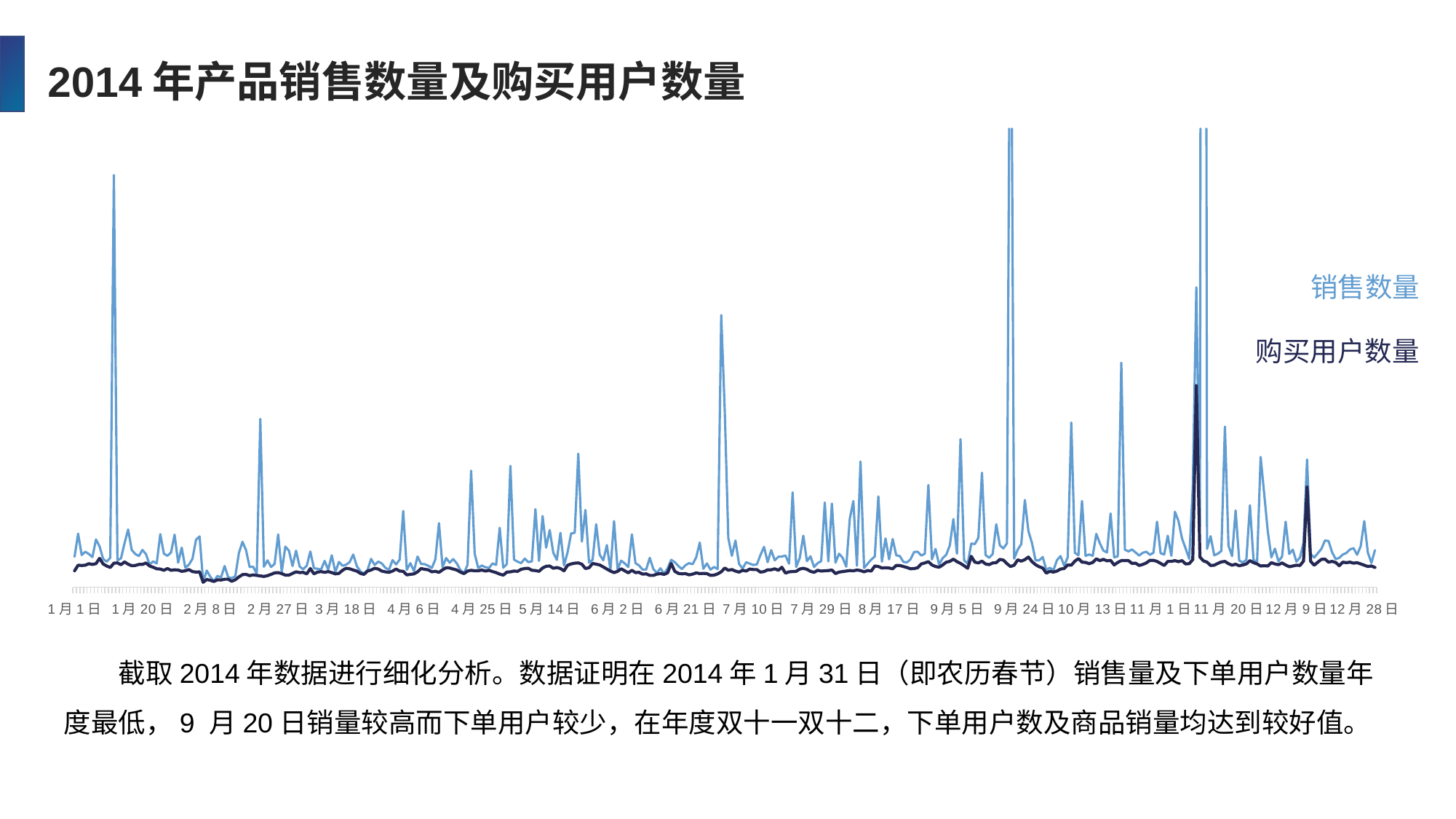

2014年产品销售数量及购买用户数量

### Chart

| Category | 求和项:购买数量 | 计数项:购买行为编号 |
|---|---|---|
| 1月1日 | 119.0 | 64.0 |
| 1月2日 | 210.0 | 86.0 |
| 1月3日 | 126.0 | 85.0 |
| 1月4日 | 139.0 | 86.0 |
| 1月5日 | 130.0 | 92.0 |
| 1月6日 | 118.0 | 89.0 |
| 1月7日 | 187.0 | 92.0 |
| 1月8日 | 160.0 | 113.0 |
| 1月9日 | 111.0 | 91.0 |
| 1月10日 | 100.0 | 83.0 |
| 1月11日 | 115.0 | 77.0 |
| 1月12日 | 1618.0 | 94.0 |
| 1月13日 | 105.0 | 95.0 |
| 1月14日 | 113.0 | 88.0 |
| 1月15日 | 173.0 | 99.0 |
| 1月16日 | 226.0 | 90.0 |
| 1月17日 | 146.0 | 84.0 |
| 1月18日 | 130.0 | 85.0 |
| 1月19日 | 122.0 | 89.0 |
| 1月20日 | 146.0 | 89.0 |
| 1月21日 | 129.0 | 95.0 |
| 1月22日 | 89.0 | 83.0 |
| 1月23日 | 101.0 | 78.0 |
| 1月24日 | 93.0 | 72.0 |
| 1月25日 | 208.0 | 71.0 |
| 1月26日 | 131.0 | 66.0 |
| 1月27日 | 123.0 | 73.0 |
| 1月28日 | 136.0 | 66.0 |
| 1月29日 | 206.0 | 68.0 |
| 1月30日 | 96.0 | 67.0 |
| 1月31日 | 155.0 | 62.0 |
| 2月1日 | 76.0 | 64.0 |
| 2月2日 | 88.0 | 69.0 |
| 2月3日 | 111.0 | 61.0 |
| 2月4日 | 186.0 | 59.0 |
| 2月5日 | 199.0 | 60.0 |
| 2月6日 | 20.0 | 19.0 |
| 2月7日 | 65.0 | 30.0 |
| 2月8日 | 41.0 | 27.0 |
| 2月9日 | 23.0 | 22.0 |
| 2月10日 | 44.0 | 29.0 |
| 2月11日 | 38.0 | 28.0 |
| 2月12日 | 83.0 | 31.0 |
| 2月13日 | 39.0 | 31.0 |
| 2月14日 | 35.0 | 23.0 |
| 2月15日 | 43.0 | 29.0 |
| 2月16日 | 134.0 | 40.0 |
| 2月17日 | 178.0 | 49.0 |
| 2月18日 | 145.0 | 50.0 |
| 2月19日 | 79.0 | 45.0 |
| 2月20日 | 80.0 | 48.0 |
| 2月21日 | 52.0 | 46.0 |
| 2月22日 | 660.0 | 44.0 |
| 2月23日 | 80.0 | 42.0 |
| 2月24日 | 105.0 | 45.0 |
| 2月25日 | 79.0 | 50.0 |
| 2月26日 | 91.0 | 56.0 |
| 2月27日 | 207.0 | 57.0 |
| 2月28日 | 60.0 | 53.0 |
| 3月1日 | 159.0 | 47.0 |
| 3月2日 | 143.0 | 47.0 |
| 3月3日 | 83.0 | 54.0 |
| 3月4日 | 143.0 | 60.0 |
| 3月5日 | 81.0 | 57.0 |
| 3月6日 | 70.0 | 58.0 |
| 3月7日 | 84.0 | 52.0 |
| 3月8日 | 140.0 | 73.0 |
| 3月9日 | 74.0 | 52.0 |
| 3月10日 | 72.0 | 59.0 |
| 3月11日 | 69.0 | 61.0 |
| 3月12日 | 103.0 | 58.0 |
| 3月13日 | 68.0 | 61.0 |
| 3月14日 | 125.0 | 57.0 |
| 3月15日 | 59.0 | 52.0 |
| 3月16日 | 99.0 | 54.0 |
| 3月17日 | 84.0 | 66.0 |
| 3月18日 | 88.0 | 74.0 |
| 3月19日 | 98.0 | 72.0 |
| 3月20日 | 128.0 | 67.0 |
| 3月21日 | 83.0 | 63.0 |
| 3月22日 | 62.0 | 54.0 |
| 3月23日 | 53.0 | 50.0 |
| 3月24日 | 67.0 | 63.0 |
| 3月25日 | 111.0 | 67.0 |
| 3月26日 | 87.0 | 74.0 |
| 3月27日 | 100.0 | 71.0 |
| 3月28日 | 93.0 | 63.0 |
| 3月29日 | 76.0 | 60.0 |
| 3月30日 | 68.0 | 58.0 |
| 3月31日 | 106.0 | 63.0 |
| 4月1日 | 89.0 | 71.0 |
| 4月2日 | 108.0 | 63.0 |
| 4月3日 | 299.0 | 62.0 |
| 4月4日 | 68.0 | 48.0 |
| 4月5日 | 94.0 | 50.0 |
| 4月6日 | 63.0 | 52.0 |
| 4月7日 | 120.0 | 60.0 |
| 4月8日 | 91.0 | 73.0 |
| 4月9日 | 90.0 | 70.0 |
| 4月10日 | 84.0 | 68.0 |
| 4月11日 | 75.0 | 60.0 |
| 4月12日 | 109.0 | 62.0 |
| 4月13日 | 251.0 | 58.0 |
| 4月14日 | 78.0 | 68.0 |
| 4月15日 | 114.0 | 76.0 |
| 4月16日 | 96.0 | 75.0 |
| 4月17日 | 110.0 | 71.0 |
| 4月18日 | 93.0 | 67.0 |
| 4月19日 | 67.0 | 59.0 |
| 4月20日 | 55.0 | 53.0 |
| 4月21日 | 88.0 | 63.0 |
| 4月22日 | 457.0 | 66.0 |
| 4月23日 | 131.0 | 64.0 |
| 4月24日 | 75.0 | 64.0 |
| 4月25日 | 85.0 | 67.0 |
| 4月26日 | 78.0 | 63.0 |
| 4月27日 | 75.0 | 66.0 |
| 4月28日 | 93.0 | 61.0 |
| 4月29日 | 87.0 | 57.0 |
| 4月30日 | 233.0 | 51.0 |
| 5月1日 | 76.0 | 47.0 |
| 5月2日 | 90.0 | 59.0 |
| 5月3日 | 476.0 | 60.0 |
| 5月4日 | 108.0 | 63.0 |
| 5月5日 | 100.0 | 62.0 |
| 5月6日 | 94.0 | 70.0 |
| 5月7日 | 112.0 | 73.0 |
| 5月8日 | 98.0 | 74.0 |
| 5月9日 | 101.0 | 66.0 |
| 5月10日 | 306.0 | 65.0 |
| 5月11日 | 103.0 | 62.0 |
| 5月12日 | 279.0 | 75.0 |
| 5月13日 | 155.0 | 82.0 |
| 5月14日 | 224.0 | 83.0 |
| 5月15日 | 135.0 | 74.0 |
| 5月16日 | 107.0 | 77.0 |
| 5月17日 | 213.0 | 73.0 |
| 5月18日 | 85.0 | 64.0 |
| 5月19日 | 137.0 | 86.0 |
| 5月20日 | 211.0 | 91.0 |
| 5月21日 | 213.0 | 94.0 |
| 5月22日 | 524.0 | 95.0 |
| 5月23日 | 179.0 | 90.0 |
| 5月24日 | 303.0 | 73.0 |
| 5月25日 | 96.0 | 76.0 |
| 5月26日 | 107.0 | 93.0 |
| 5月27日 | 247.0 | 90.0 |
| 5月28日 | 127.0 | 87.0 |
| 5月29日 | 105.0 | 79.0 |
| 5月30日 | 165.0 | 71.0 |
| 5月31日 | 68.0 | 63.0 |
| 6月1日 | 259.0 | 57.0 |
| 6月2日 | 70.0 | 62.0 |
| 6月3日 | 104.0 | 72.0 |
| 6月4日 | 93.0 | 64.0 |
| 6月5日 | 79.0 | 56.0 |
| 6月6日 | 207.0 | 66.0 |
| 6月7日 | 94.0 | 57.0 |
| 6月8日 | 85.0 | 58.0 |
| 6月9日 | 69.0 | 51.0 |
| 6月10日 | 69.0 | 52.0 |
| 6月11日 | 115.0 | 46.0 |
| 6月12日 | 71.0 | 46.0 |
| 6月13日 | 56.0 | 51.0 |
| 6月14日 | 74.0 | 53.0 |
| 6月15日 | 52.0 | 50.0 |
| 6月16日 | 74.0 | 56.0 |
| 6月17日 | 107.0 | 93.0 |
| 6月18日 | 98.0 | 62.0 |
| 6月19日 | 83.0 | 54.0 |
| 6月20日 | 71.0 | 52.0 |
| 6月21日 | 86.0 | 53.0 |
| 6月22日 | 94.0 | 48.0 |
| 6月23日 | 90.0 | 51.0 |
| 6月24日 | 117.0 | 56.0 |
| 6月25日 | 175.0 | 53.0 |
| 6月26日 | 72.0 | 54.0 |
| 6月27日 | 93.0 | 53.0 |
| 6月28日 | 69.0 | 46.0 |
| 6月29日 | 79.0 | 47.0 |
| 6月30日 | 71.0 | 52.0 |
| 7月1日 | 1068.0 | 60.0 |
| 7月2日 | 689.0 | 75.0 |
| 7月3日 | 193.0 | 66.0 |
| 7月4日 | 123.0 | 69.0 |
| 7月5日 | 183.0 | 63.0 |
| 7月6日 | 91.0 | 59.0 |
| 7月7日 | 73.0 | 66.0 |
| 7月8日 | 98.0 | 63.0 |
| 7月9日 | 92.0 | 71.0 |
| 7月10日 | 87.0 | 69.0 |
| 7月11日 | 89.0 | 69.0 |
| 7月12日 | 126.0 | 59.0 |
| 7月13日 | 158.0 | 61.0 |
| 7月14日 | 98.0 | 68.0 |
| 7月15日 | 145.0 | 68.0 |
| 7月16日 | 105.0 | 72.0 |
| 7月17日 | 119.0 | 66.0 |
| 7月18日 | 120.0 | 78.0 |
| 7月19日 | 124.0 | 55.0 |
| 7月20日 | 92.0 | 60.0 |
| 7月21日 | 372.0 | 61.0 |
| 7月22日 | 79.0 | 62.0 |
| 7月23日 | 115.0 | 71.0 |
| 7月24日 | 202.0 | 74.0 |
| 7月25日 | 102.0 | 70.0 |
| 7月26日 | 121.0 | 62.0 |
| 7月27日 | 79.0 | 58.0 |
| 7月28日 | 94.0 | 66.0 |
| 7月29日 | 102.0 | 63.0 |
| 7月30日 | 332.0 | 64.0 |
| 7月31日 | 101.0 | 65.0 |
| 8月1日 | 328.0 | 67.0 |
| 8月2日 | 96.0 | 53.0 |
| 8月3日 | 131.0 | 59.0 |
| 8月4日 | 115.0 | 61.0 |
| 8月5日 | 80.0 | 63.0 |
| 8月6日 | 268.0 | 65.0 |
| 8月7日 | 338.0 | 64.0 |
| 8月8日 | 84.0 | 67.0 |
| 8月9日 | 493.0 | 65.0 |
| 8月10日 | 75.0 | 60.0 |
| 8月11日 | 92.0 | 65.0 |
| 8月12日 | 108.0 | 63.0 |
| 8月13日 | 120.0 | 83.0 |
| 8月14日 | 356.0 | 81.0 |
| 8月15日 | 100.0 | 75.0 |
| 8月16日 | 191.0 | 76.0 |
| 8月17日 | 109.0 | 75.0 |
| 8月18日 | 189.0 | 72.0 |
| 8月19日 | 125.0 | 85.0 |
| 8月20日 | 122.0 | 85.0 |
| 8月21日 | 99.0 | 81.0 |
| 8月22日 | 97.0 | 77.0 |
| 8月23日 | 109.0 | 72.0 |
| 8月24日 | 138.0 | 73.0 |
| 8月25日 | 139.0 | 76.0 |
| 8月26日 | 124.0 | 91.0 |
| 8月27日 | 131.0 | 95.0 |
| 8月28日 | 401.0 | 100.0 |
| 8月29日 | 109.0 | 87.0 |
| 8月30日 | 150.0 | 81.0 |
| 8月31日 | 88.0 | 78.0 |
| 9月1日 | 114.0 | 87.0 |
| 9月2日 | 127.0 | 98.0 |
| 9月3日 | 164.0 | 101.0 |
| 9月4日 | 267.0 | 110.0 |
| 9月5日 | 131.0 | 100.0 |
| 9月6日 | 581.0 | 93.0 |
| 9月7日 | 105.0 | 84.0 |
| 9月8日 | 92.0 | 74.0 |
| 9月9日 | 171.0 | 121.0 |
| 9月10日 | 169.0 | 98.0 |
| 9月11日 | 194.0 | 95.0 |
| 9月12日 | 449.0 | 102.0 |
| 9月13日 | 126.0 | 91.0 |
| 9月14日 | 115.0 | 88.0 |
| 9月15日 | 130.0 | 95.0 |
| 9月16日 | 247.0 | 96.0 |
| 9月17日 | 164.0 | 109.0 |
| 9月18日 | 152.0 | 106.0 |
| 9月19日 | 172.0 | 92.0 |
| 9月20日 | 2852.0 | 81.0 |
| 9月21日 | 112.0 | 86.0 |
| 9月22日 | 147.0 | 107.0 |
| 9月23日 | 169.0 | 102.0 |
| 9月24日 | 342.0 | 108.0 |
| 9月25日 | 220.0 | 118.0 |
| 9月26日 | 173.0 | 100.0 |
| 9月27日 | 105.0 | 88.0 |
| 9月28日 | 105.0 | 80.0 |
| 9月29日 | 118.0 | 75.0 |
| 9月30日 | 68.0 | 55.0 |
| 10月1日 | 76.0 | 62.0 |
| 10月2日 | 66.0 | 59.0 |
| 10月3日 | 106.0 | 63.0 |
| 10月4日 | 122.0 | 71.0 |
| 10月5日 | 84.0 | 73.0 |
| 10月6日 | 117.0 | 87.0 |
| 10月7日 | 646.0 | 86.0 |
| 10月8日 | 135.0 | 102.0 |
| 10月9日 | 125.0 | 112.0 |
| 10月10日 | 338.0 | 98.0 |
| 10月11日 | 123.0 | 97.0 |
| 10月12日 | 128.0 | 92.0 |
| 10月13日 | 123.0 | 97.0 |
| 10月14日 | 209.0 | 111.0 |
| 10月15日 | 172.0 | 104.0 |
| 10月16日 | 143.0 | 109.0 |
| 10月17日 | 136.0 | 103.0 |
| 10月18日 | 289.0 | 105.0 |
| 10月19日 | 117.0 | 87.0 |
| 10月20日 | 121.0 | 97.0 |
| 10月21日 | 881.0 | 104.0 |
| 10月22日 | 147.0 | 104.0 |
| 10月23日 | 140.0 | 104.0 |
| 10月24日 | 148.0 | 93.0 |
| 10月25日 | 136.0 | 94.0 |
| 10月26日 | 124.0 | 85.0 |
| 10月27日 | 135.0 | 89.0 |
| 10月28日 | 139.0 | 95.0 |
| 10月29日 | 127.0 | 105.0 |
| 10月30日 | 135.0 | 105.0 |
| 10月31日 | 257.0 | 101.0 |
| 11月1日 | 133.0 | 93.0 |
| 11月2日 | 128.0 | 85.0 |
| 11月3日 | 202.0 | 101.0 |
| 11月4日 | 123.0 | 101.0 |
| 11月5日 | 296.0 | 104.0 |
| 11月6日 | 260.0 | 100.0 |
| 11月7日 | 191.0 | 104.0 |
| 11月8日 | 152.0 | 91.0 |
| 11月9日 | 111.0 | 92.0 |
| 11月10日 | 390.0 | 108.0 |
| 11月11日 | 1177.0 | 791.0 |
| 11月12日 | 239.0 | 118.0 |
| 11月13日 | 10132.0 | 103.0 |
| 11月14日 | 150.0 | 98.0 |
| 11月15日 | 200.0 | 85.0 |
| 11月16日 | 125.0 | 86.0 |
| 11月17日 | 131.0 | 93.0 |
| 11月18日 | 142.0 | 99.0 |
| 11月19日 | 630.0 | 101.0 |
| 11月20日 | 163.0 | 92.0 |
| 11月21日 | 122.0 | 86.0 |
| 11月22日 | 301.0 | 90.0 |
| 11月23日 | 104.0 | 84.0 |
| 11月24日 | 97.0 | 87.0 |
| 11月25日 | 107.0 | 91.0 |
| 11月26日 | 321.0 | 104.0 |
| 11月27日 | 108.0 | 96.0 |
| 11月28日 | 96.0 | 91.0 |
| 11月29日 | 511.0 | 83.0 |
| 11月30日 | 365.0 | 84.0 |
| 12月1日 | 218.0 | 83.0 |
| 12月2日 | 117.0 | 96.0 |
| 12月3日 | 151.0 | 91.0 |
| 12月4日 | 101.0 | 88.0 |
| 12月5日 | 120.0 | 95.0 |
| 12月6日 | 257.0 | 87.0 |
| 12月7日 | 130.0 | 80.0 |
| 12月8日 | 147.0 | 83.0 |
| 12月9日 | 100.0 | 86.0 |
| 12月10日 | 116.0 | 85.0 |
| 12月11日 | 175.0 | 102.0 |
| 12月12日 | 501.0 | 393.0 |
| 12月13日 | 130.0 | 101.0 |
| 12月14日 | 116.0 | 86.0 |
| 12月15日 | 133.0 | 98.0 |
| 12月16日 | 150.0 | 109.0 |
| 12月17日 | 183.0 | 110.0 |
| 12月18日 | 181.0 | 98.0 |
| 12月19日 | 137.0 | 101.0 |
| 12月20日 | 110.0 | 97.0 |
| 12月21日 | 115.0 | 84.0 |
| 12月22日 | 128.0 | 98.0 |
| 12月23日 | 134.0 | 96.0 |
| 12月24日 | 148.0 | 98.0 |
| 12月25日 | 153.0 | 94.0 |
| 12月26日 | 127.0 | 96.0 |
| 12月27日 | 160.0 | 91.0 |
| 12月28日 | 259.0 | 86.0 |
| 12月29日 | 136.0 | 81.0 |
| 12月30日 | 95.0 | 83.0 |
| 12月31日 | 145.0 | 77.0 |
销售数量
购买用户数量
截取2014年数据进行细化分析。数据证明在2014年1月31日（即农历春节）销售量及下单用户数量年度最低，9 月20日销量较高而下单用户较少，在年度双十一双十二，下单用户数及商品销量均达到较好值。